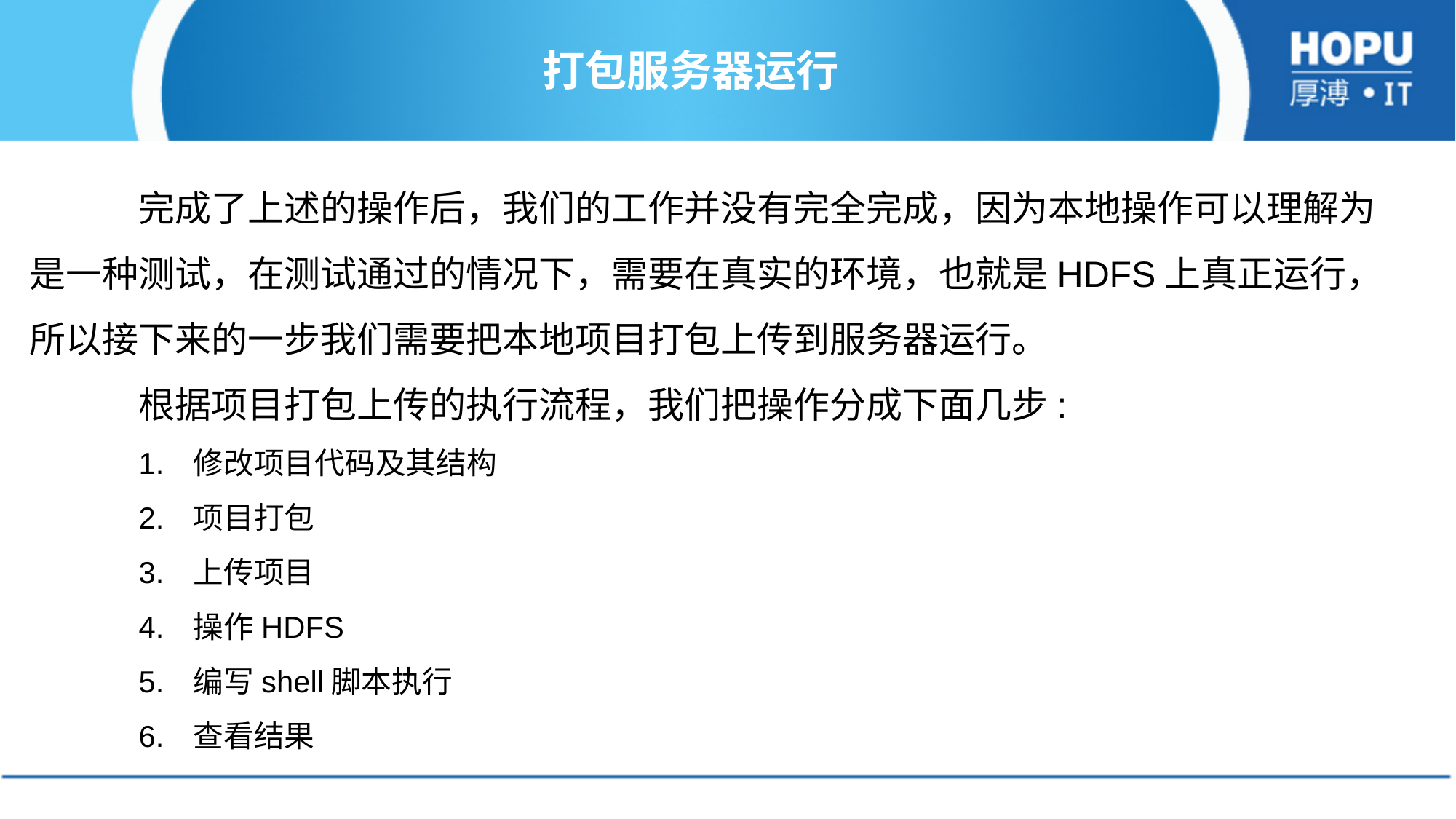

# 打包服务器运行
	完成了上述的操作后，我们的工作并没有完全完成，因为本地操作可以理解为是一种测试，在测试通过的情况下，需要在真实的环境，也就是HDFS上真正运行，所以接下来的一步我们需要把本地项目打包上传到服务器运行。
	根据项目打包上传的执行流程，我们把操作分成下面几步:
修改项目代码及其结构
项目打包
上传项目
操作HDFS
编写shell脚本执行
查看结果